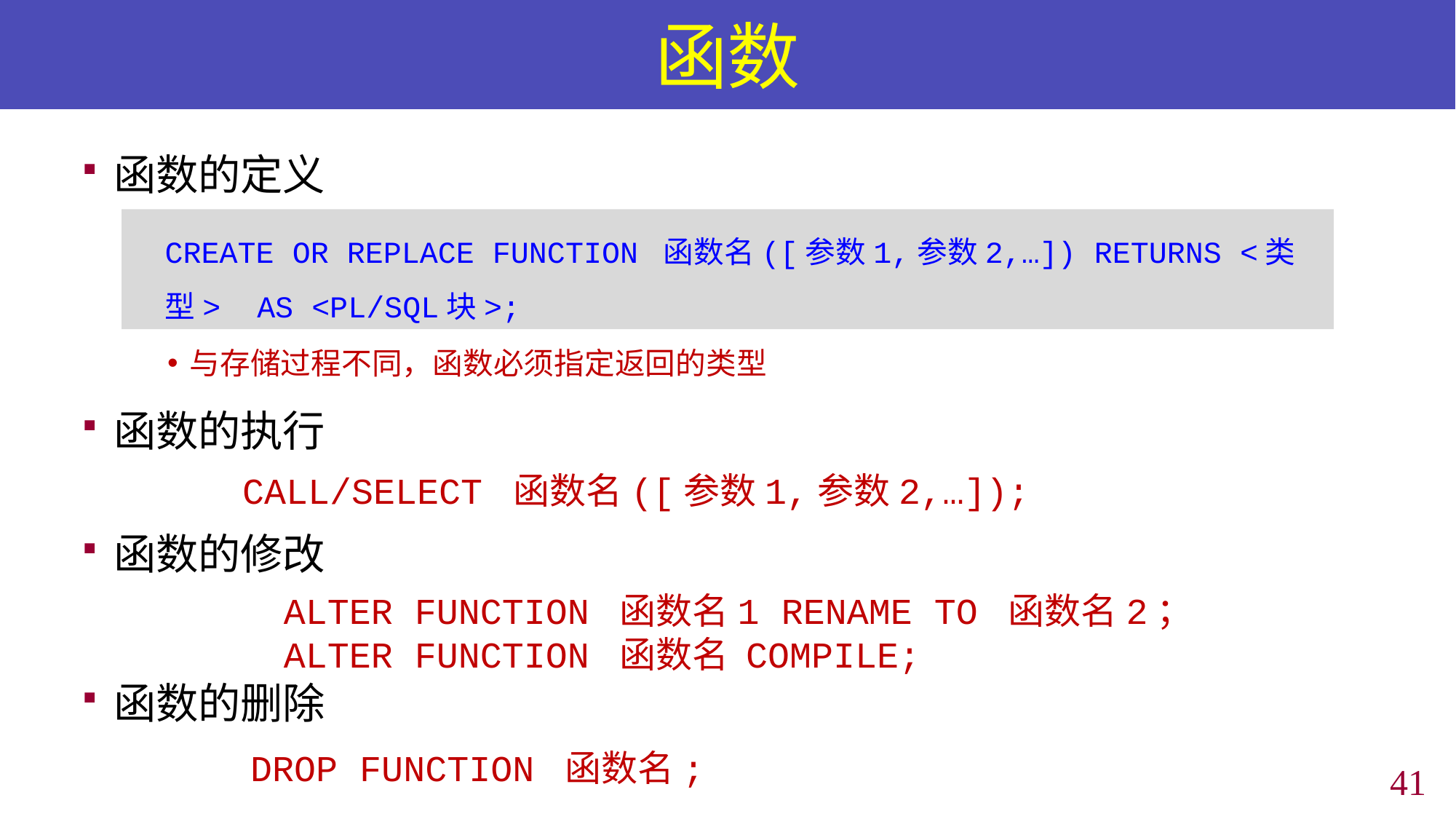

# 函数
函数的定义

与存储过程不同，函数必须指定返回的类型
函数的执行

函数的修改

函数的删除
CREATE OR REPLACE FUNCTION 函数名([参数1,参数2,…]) RETURNS <类型>  AS <PL/SQL块>;
CALL/SELECT 函数名([参数1,参数2,…]);
ALTER FUNCTION 函数名1 RENAME TO 函数名2；
ALTER FUNCTION 函数名 COMPILE;
DROP FUNCTION 函数名;
41